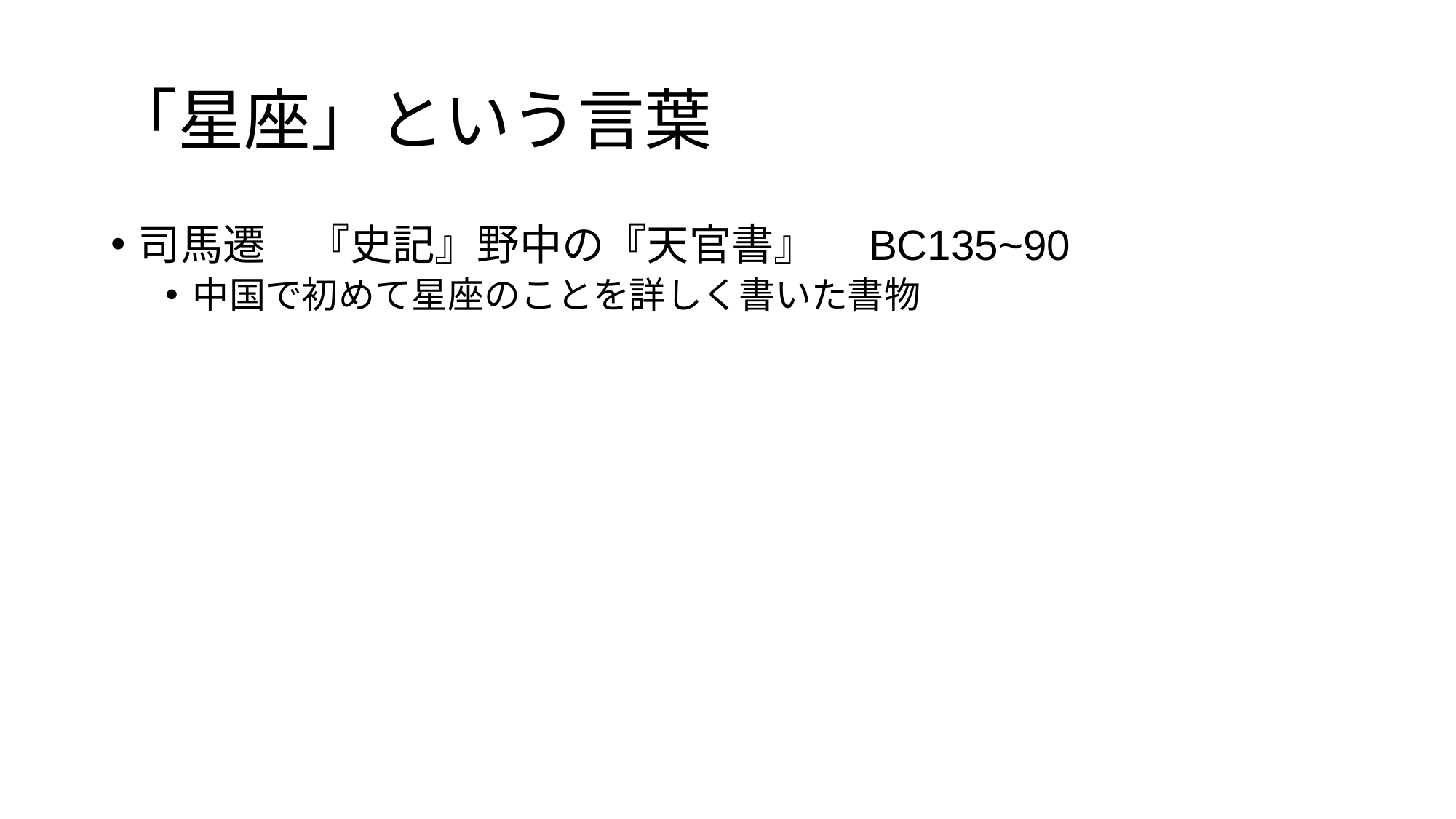

# 「星座」という言葉
司馬遷　『史記』野中の『天官書』　BC135~90
中国で初めて星座のことを詳しく書いた書物